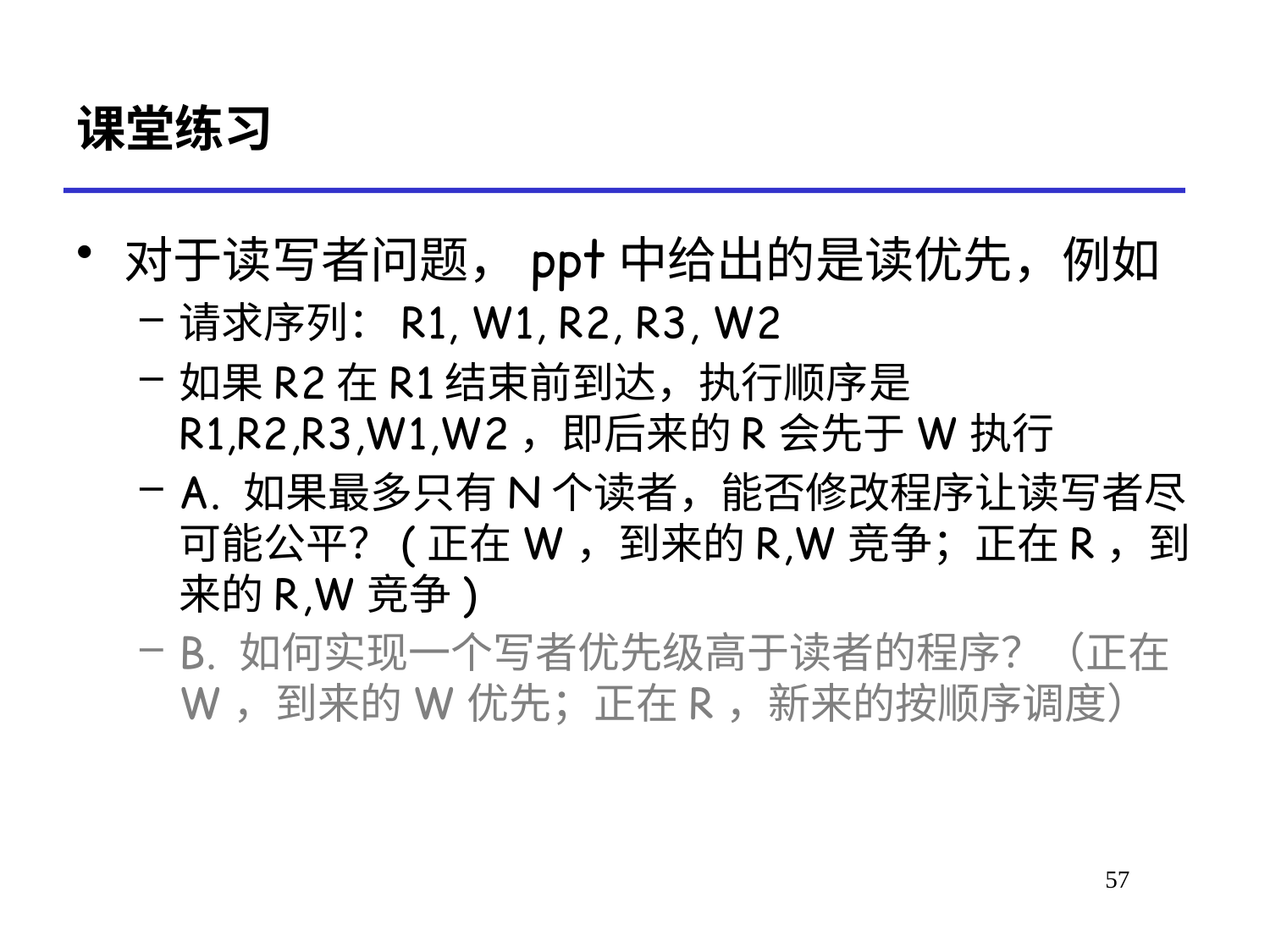

# 课堂练习
对于读写者问题，ppt中给出的是读优先，例如
请求序列：R1, W1, R2, R3, W2
如果R2在R1结束前到达，执行顺序是R1,R2,R3,W1,W2，即后来的R会先于W执行
A. 如果最多只有N个读者，能否修改程序让读写者尽可能公平？(正在W，到来的R,W竞争；正在R，到来的R,W竞争)
B. 如何实现一个写者优先级高于读者的程序？（正在W，到来的W优先；正在R，新来的按顺序调度）

57